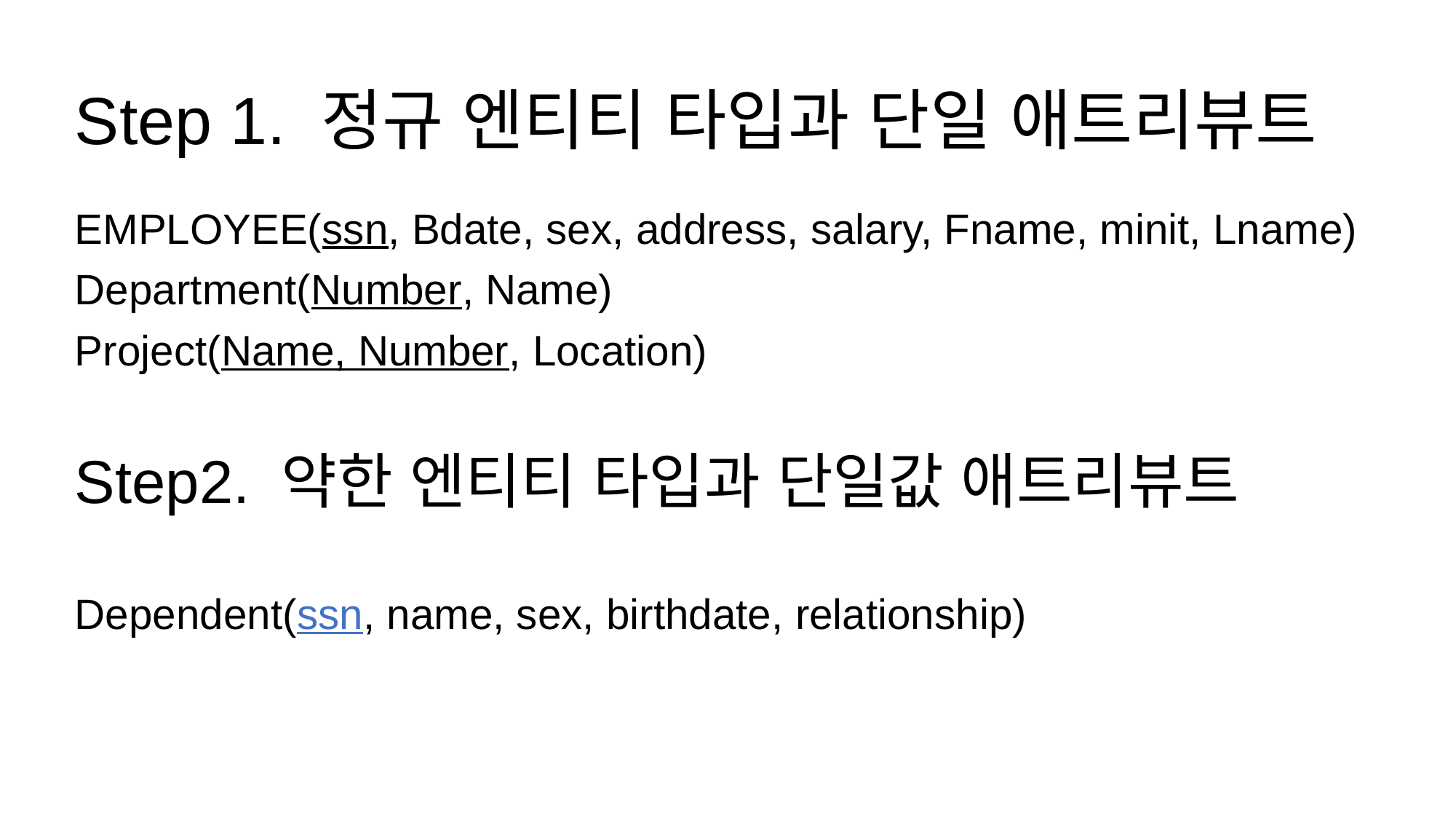

# Step 1. 정규 엔티티 타입과 단일 애트리뷰트
EMPLOYEE(ssn, Bdate, sex, address, salary, Fname, minit, Lname)
Department(Number, Name)
Project(Name, Number, Location)

Step2. 약한 엔티티 타입과 단일값 애트리뷰트

Dependent(ssn, name, sex, birthdate, relationship)